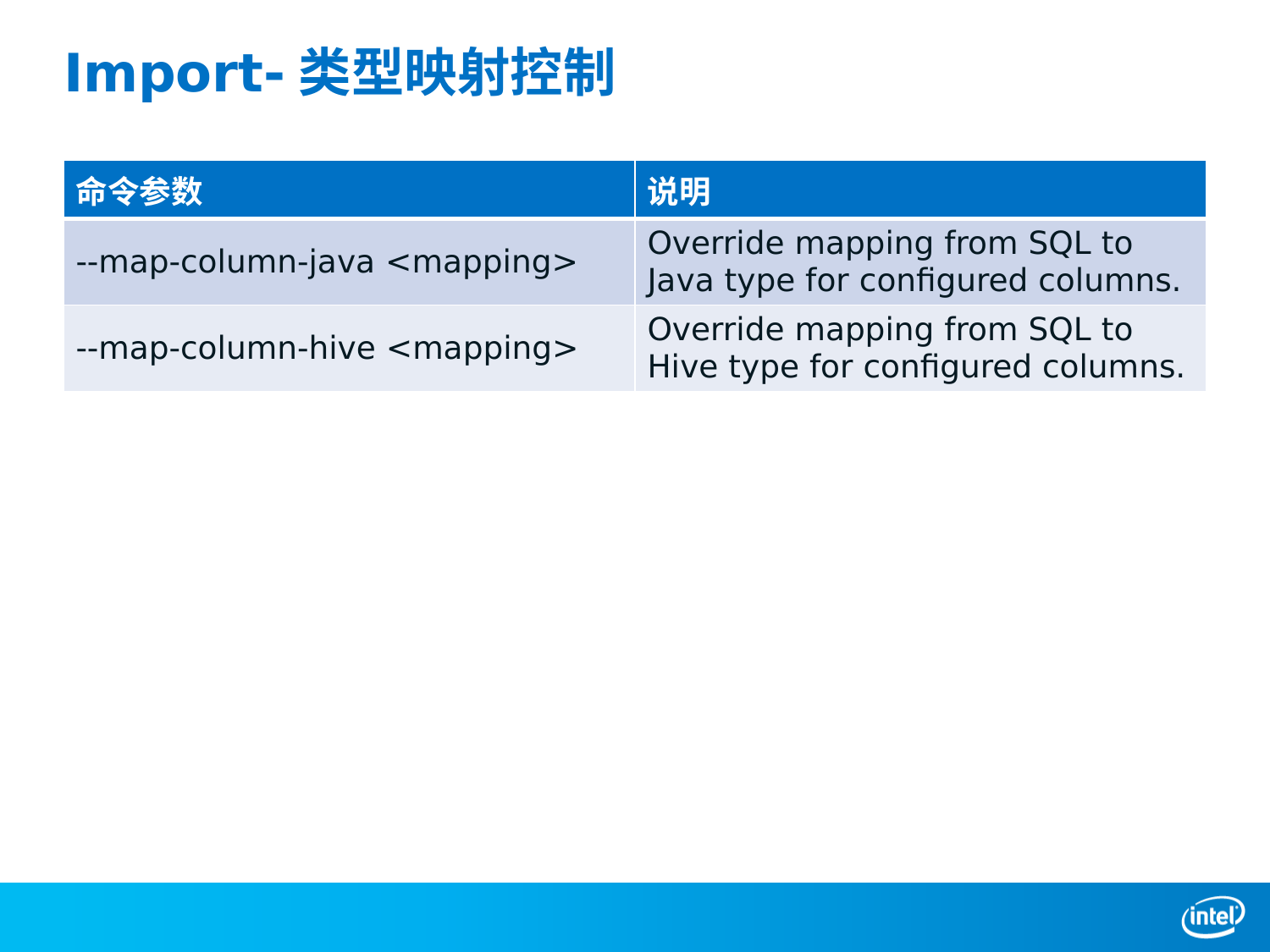

# Import-类型映射控制
| 命令参数 | 说明 |
| --- | --- |
| --map-column-java <mapping> | Override mapping from SQL to Java type for configured columns. |
| --map-column-hive <mapping> | Override mapping from SQL to Hive type for configured columns. |